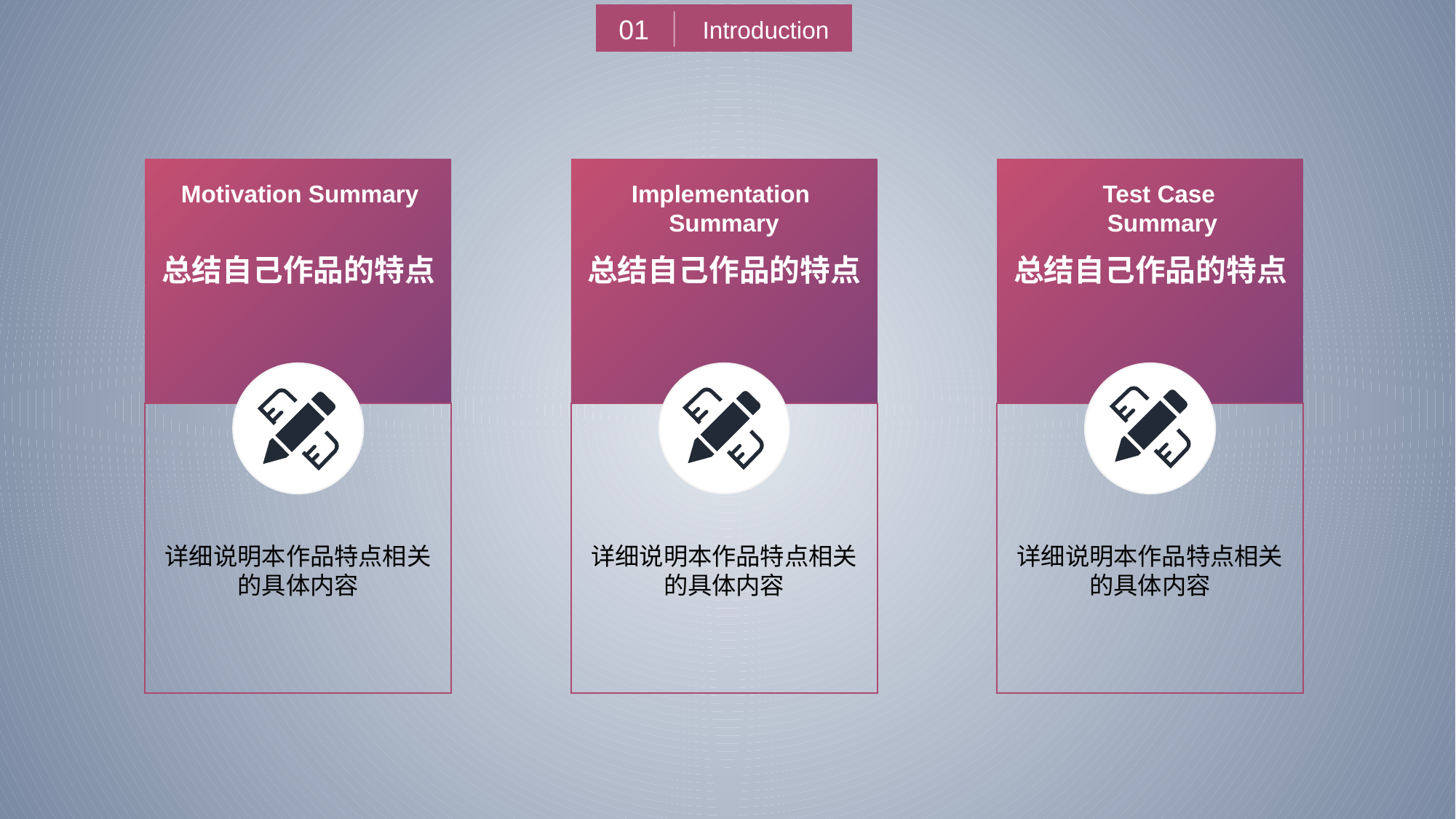

01
Introduction

Motivation Summary
Implementation
Summary
Test Case
Summary
总结自己作品的特点
总结自己作品的特点
总结自己作品的特点

详细说明本作品特点相关
的具体内容
详细说明本作品特点相关
的具体内容
详细说明本作品特点相关
的具体内容